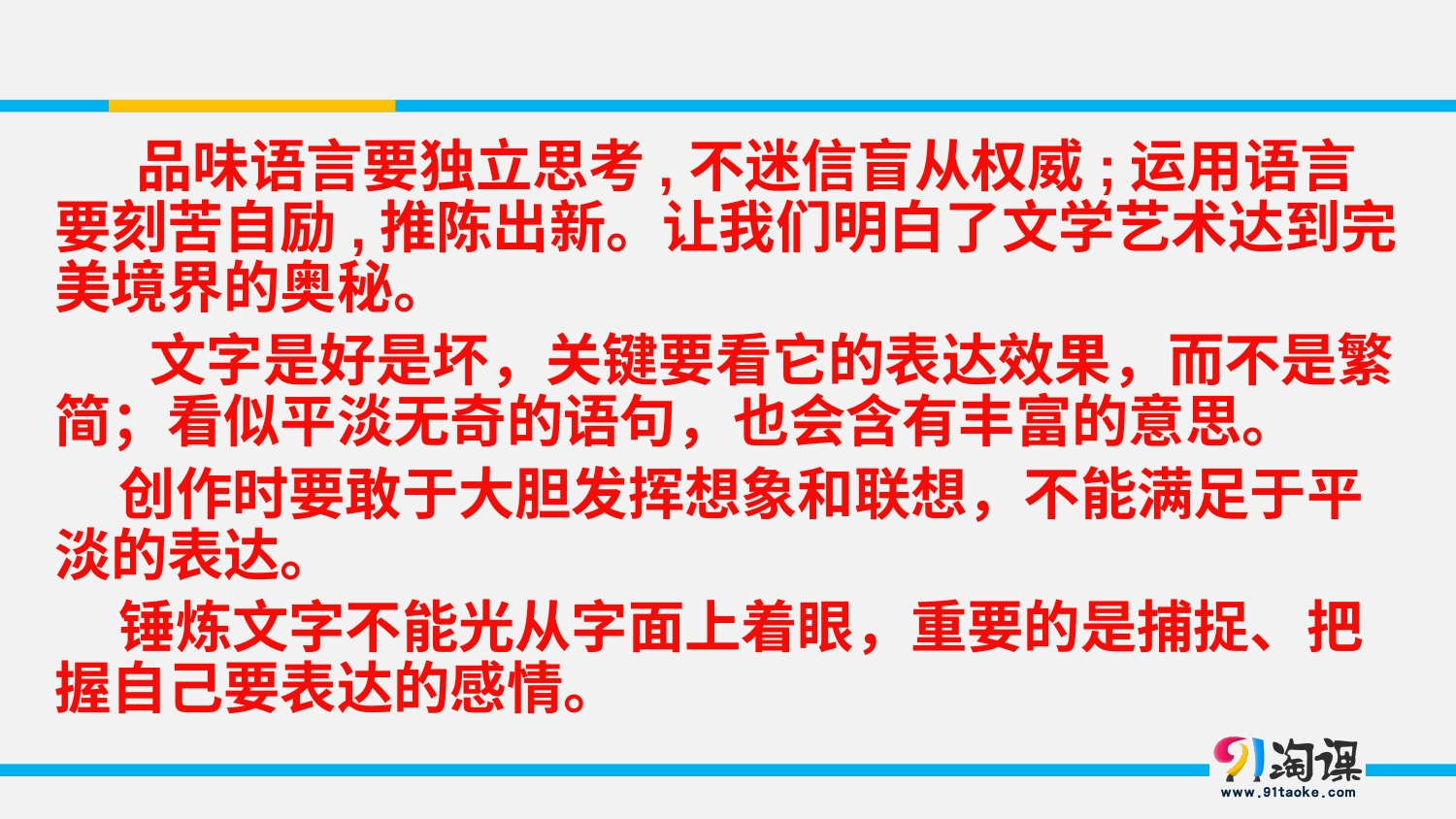

品味语言要独立思考,不迷信盲从权威;运用语言要刻苦自励,推陈出新。让我们明白了文学艺术达到完美境界的奥秘。
  　文字是好是坏，关键要看它的表达效果，而不是繁简；看似平淡无奇的语句，也会含有丰富的意思。
    创作时要敢于大胆发挥想象和联想，不能满足于平淡的表达。
    锤炼文字不能光从字面上着眼，重要的是捕捉、把握自己要表达的感情。